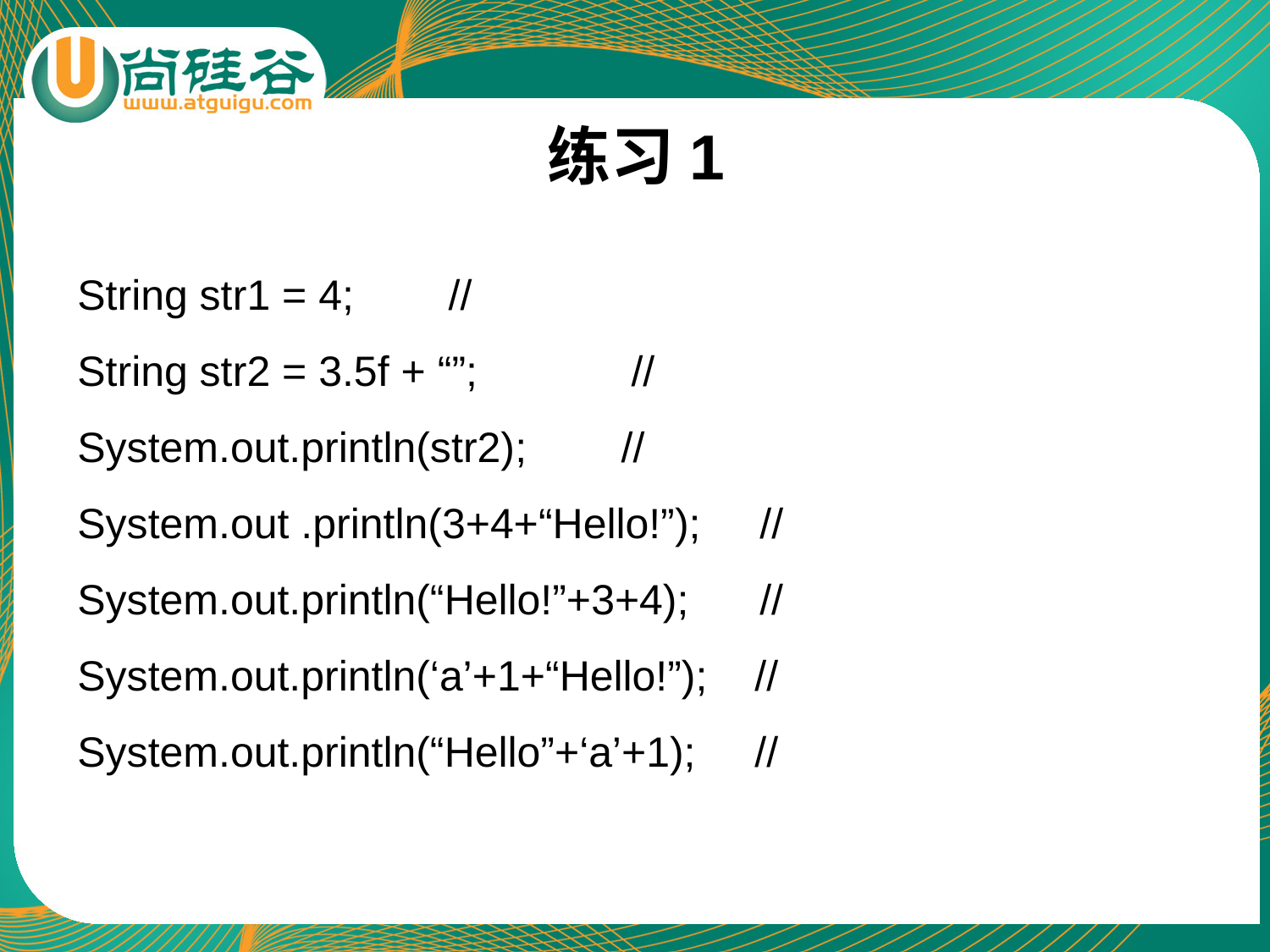

练习1
String str1 = 4;        //
String str2 = 3.5f + “”;             //
System.out.println(str2);        //
System.out .println(3+4+“Hello!”);     //
System.out.println(“Hello!”+3+4);      //
System.out.println(‘a’+1+“Hello!”);    //
System.out.println(“Hello”+‘a’+1);     //